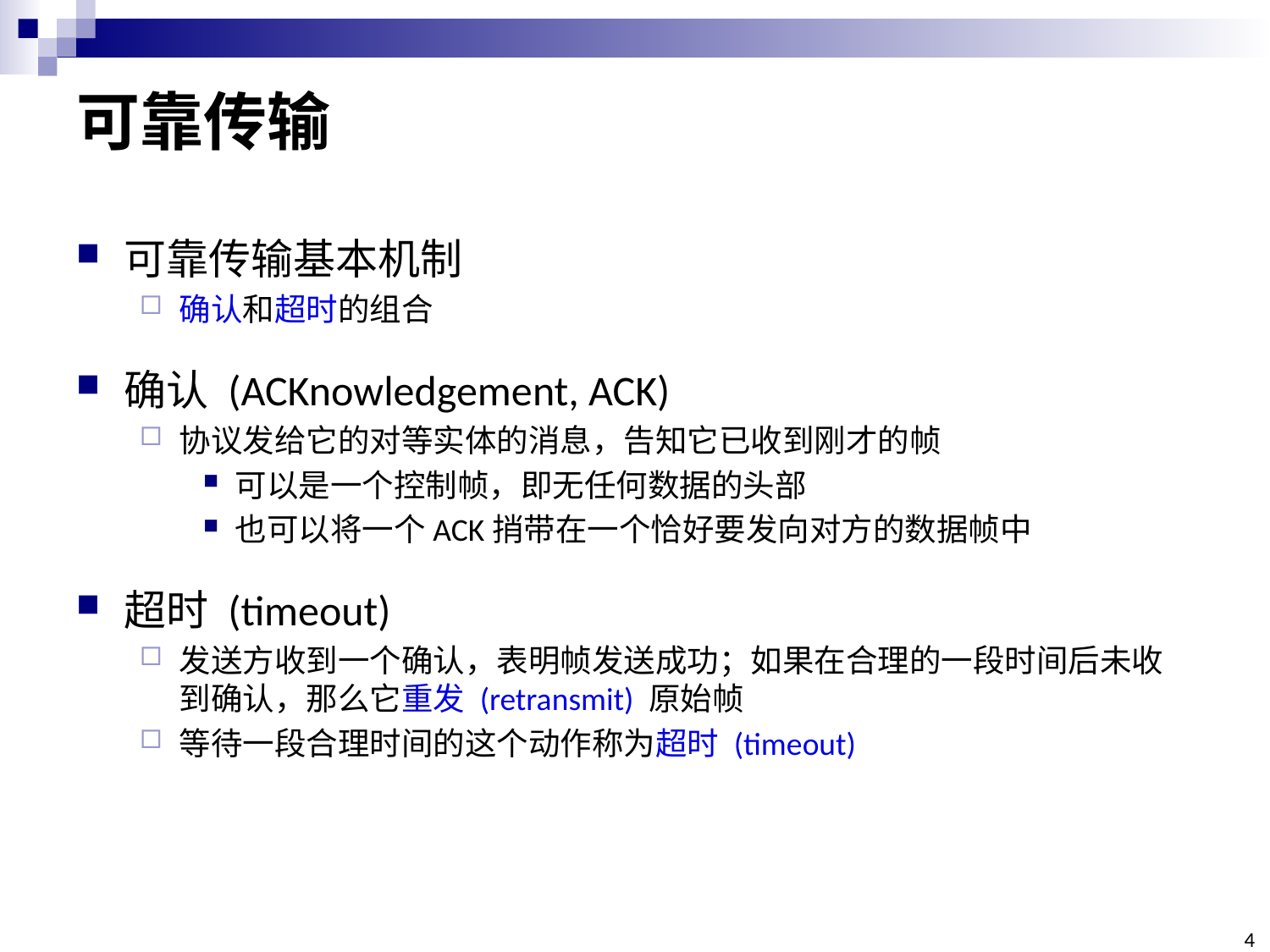

# 可靠传输
可靠传输基本机制
确认和超时的组合
确认 (ACKnowledgement, ACK)
协议发给它的对等实体的消息，告知它已收到刚才的帧
可以是一个控制帧，即无任何数据的头部
也可以将一个ACK捎带在一个恰好要发向对方的数据帧中
超时 (timeout)
发送方收到一个确认，表明帧发送成功；如果在合理的一段时间后未收到确认，那么它重发 (retransmit) 原始帧
等待一段合理时间的这个动作称为超时 (timeout)
4